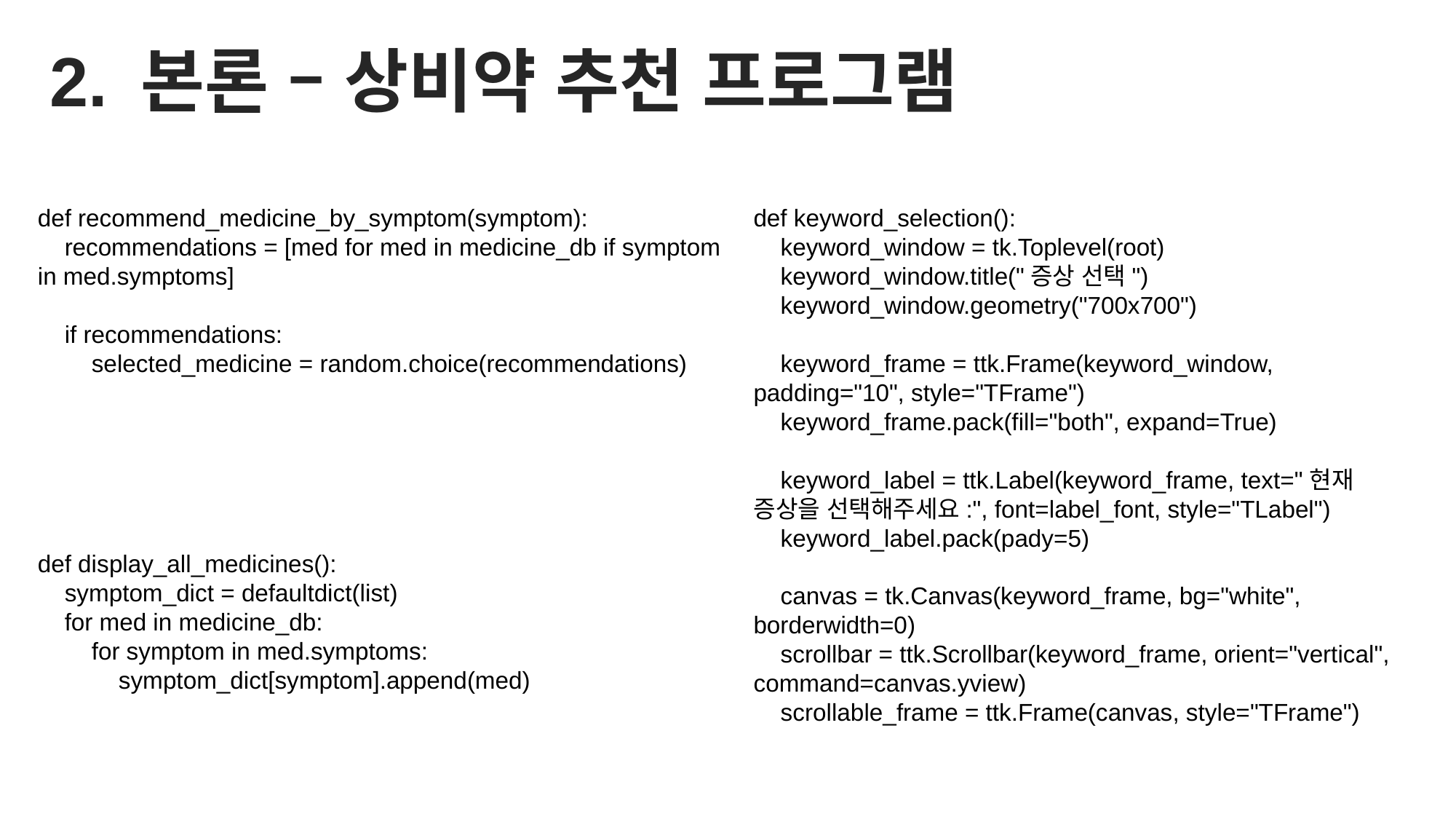

2. 본론 – 상비약 추천 프로그램
def recommend_medicine_by_symptom(symptom):
    recommendations = [med for med in medicine_db if symptom in med.symptoms]

    if recommendations:
        selected_medicine = random.choice(recommendations)
def keyword_selection():
    keyword_window = tk.Toplevel(root)
    keyword_window.title("증상 선택")
    keyword_window.geometry("700x700")

    keyword_frame = ttk.Frame(keyword_window, padding="10", style="TFrame")
    keyword_frame.pack(fill="both", expand=True)

    keyword_label = ttk.Label(keyword_frame, text="현재 증상을 선택해주세요:", font=label_font, style="TLabel")
    keyword_label.pack(pady=5)

    canvas = tk.Canvas(keyword_frame, bg="white", borderwidth=0)
    scrollbar = ttk.Scrollbar(keyword_frame, orient="vertical", command=canvas.yview)
    scrollable_frame = ttk.Frame(canvas, style="TFrame")
def display_all_medicines():
    symptom_dict = defaultdict(list)
    for med in medicine_db:
        for symptom in med.symptoms:
            symptom_dict[symptom].append(med)